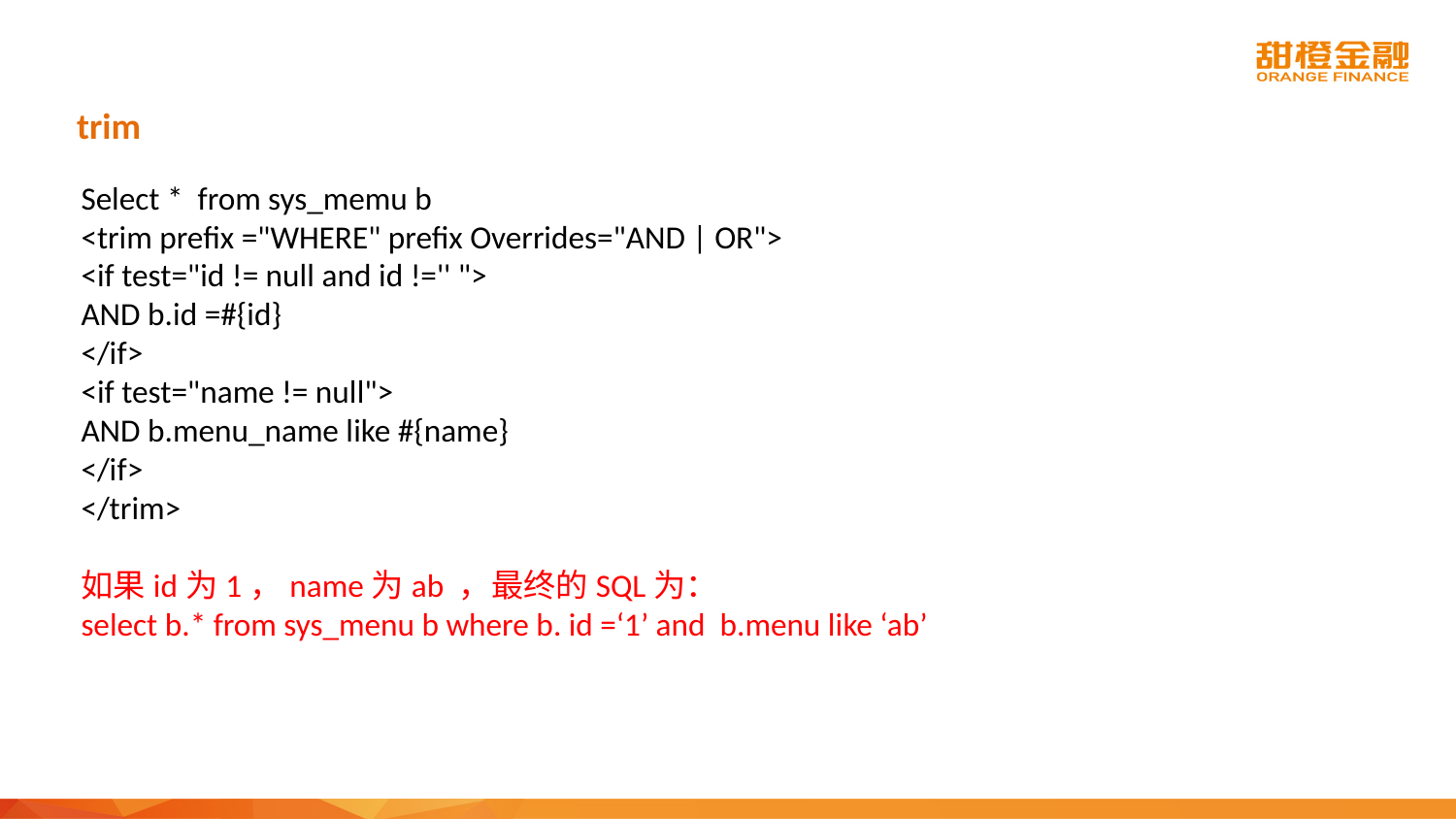

# trim
Select *  from sys_memu b
<trim prefix ="WHERE" prefix Overrides="AND | OR">
<if test="id != null and id !='' ">
AND b.id =#{id}
</if>
<if test="name != null">
AND b.menu_name like #{name}
</if>
</trim>

如果id为1，name为ab ，最终的SQL为：
select b.* from sys_menu b where b. id =‘1’ and  b.menu like ‘ab’